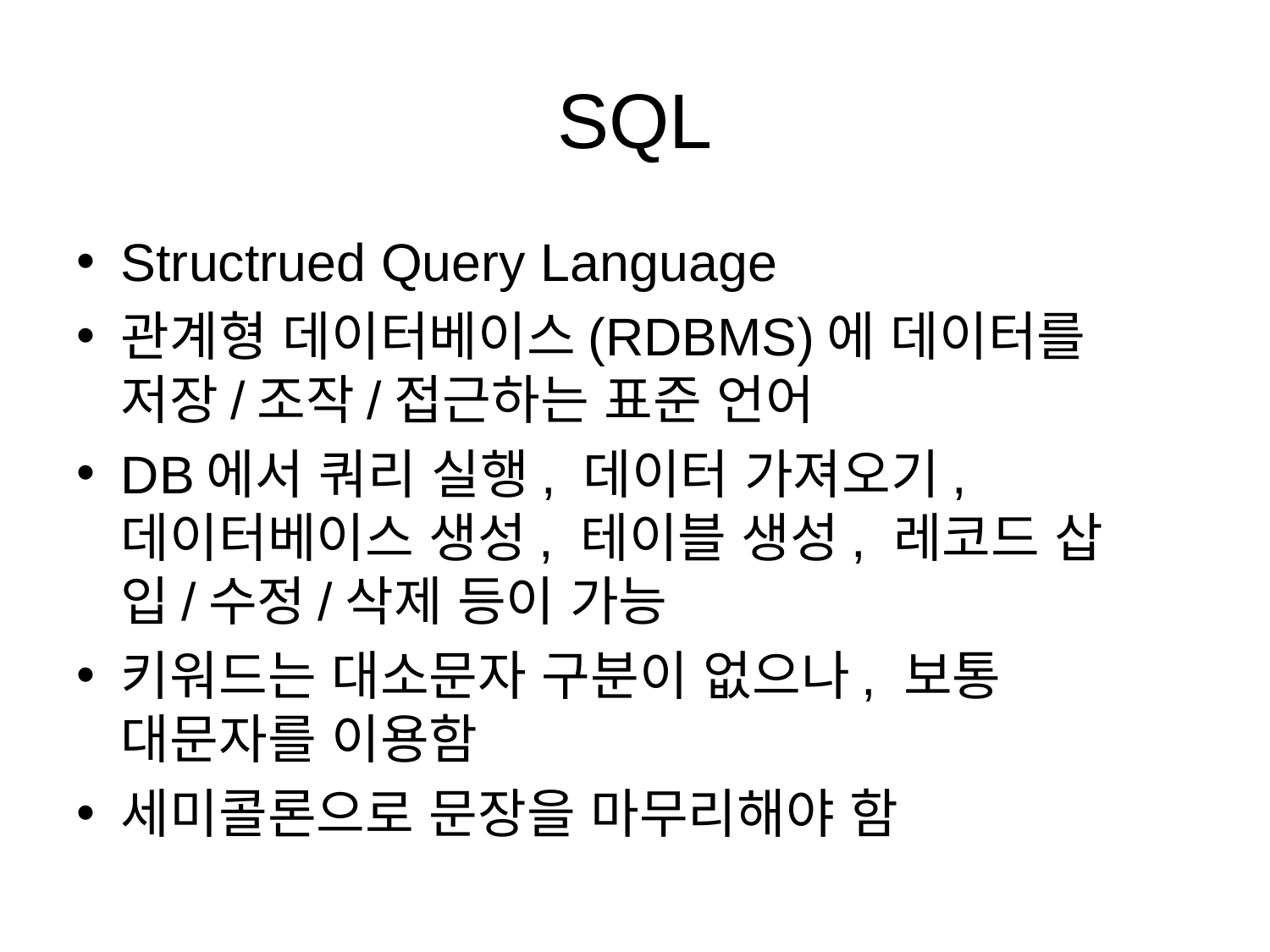

# SQL
Structrued Query Language
관계형 데이터베이스(RDBMS)에 데이터를 저장/조작/접근하는 표준 언어
DB에서 쿼리 실행, 데이터 가져오기, 데이터베이스 생성, 테이블 생성, 레코드 삽입/수정/삭제 등이 가능
키워드는 대소문자 구분이 없으나, 보통 대문자를 이용함
세미콜론으로 문장을 마무리해야 함